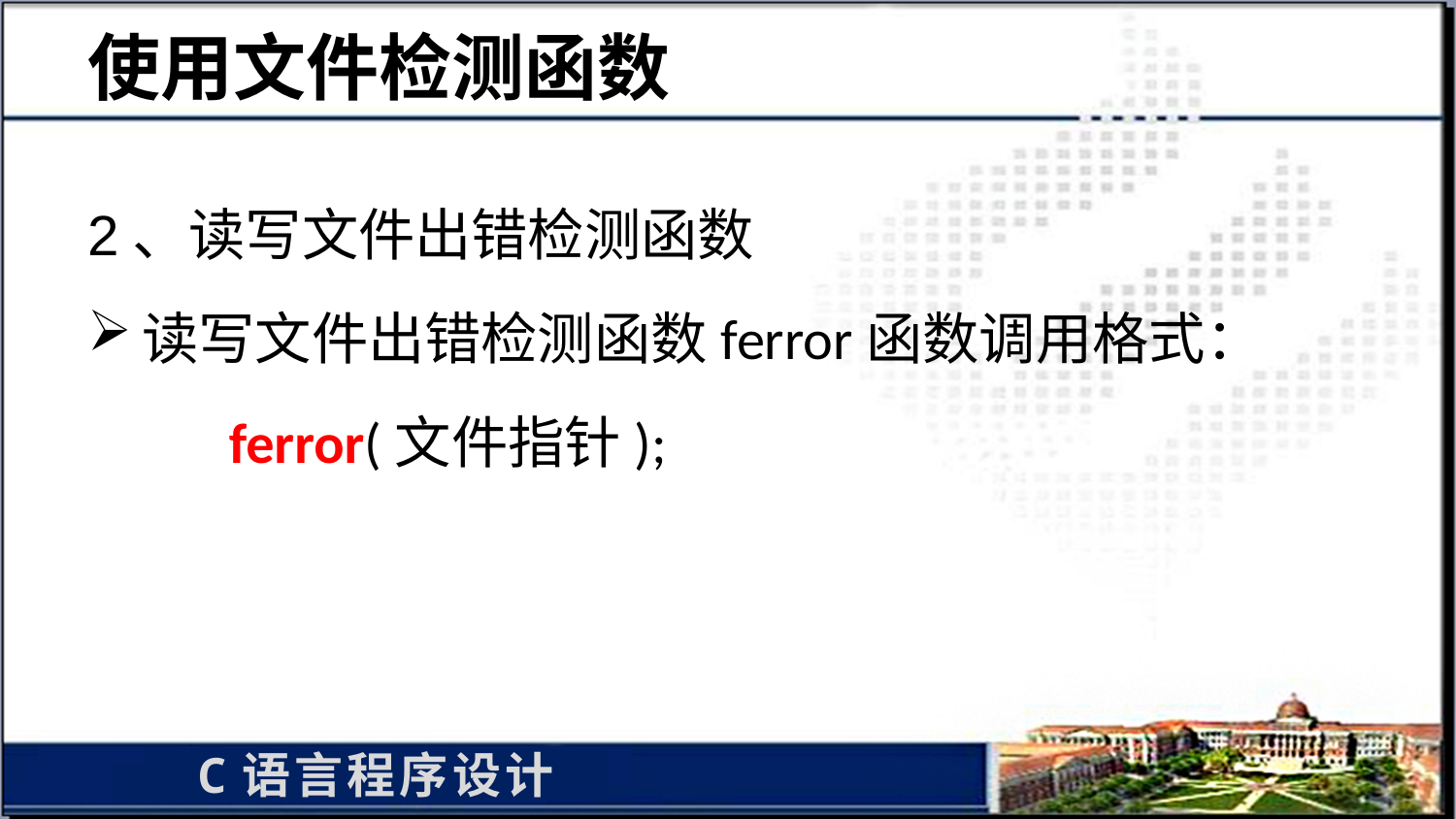

# 使用文件检测函数
2、读写文件出错检测函数
读写文件出错检测函数ferror函数调用格式：
           ferror(文件指针);